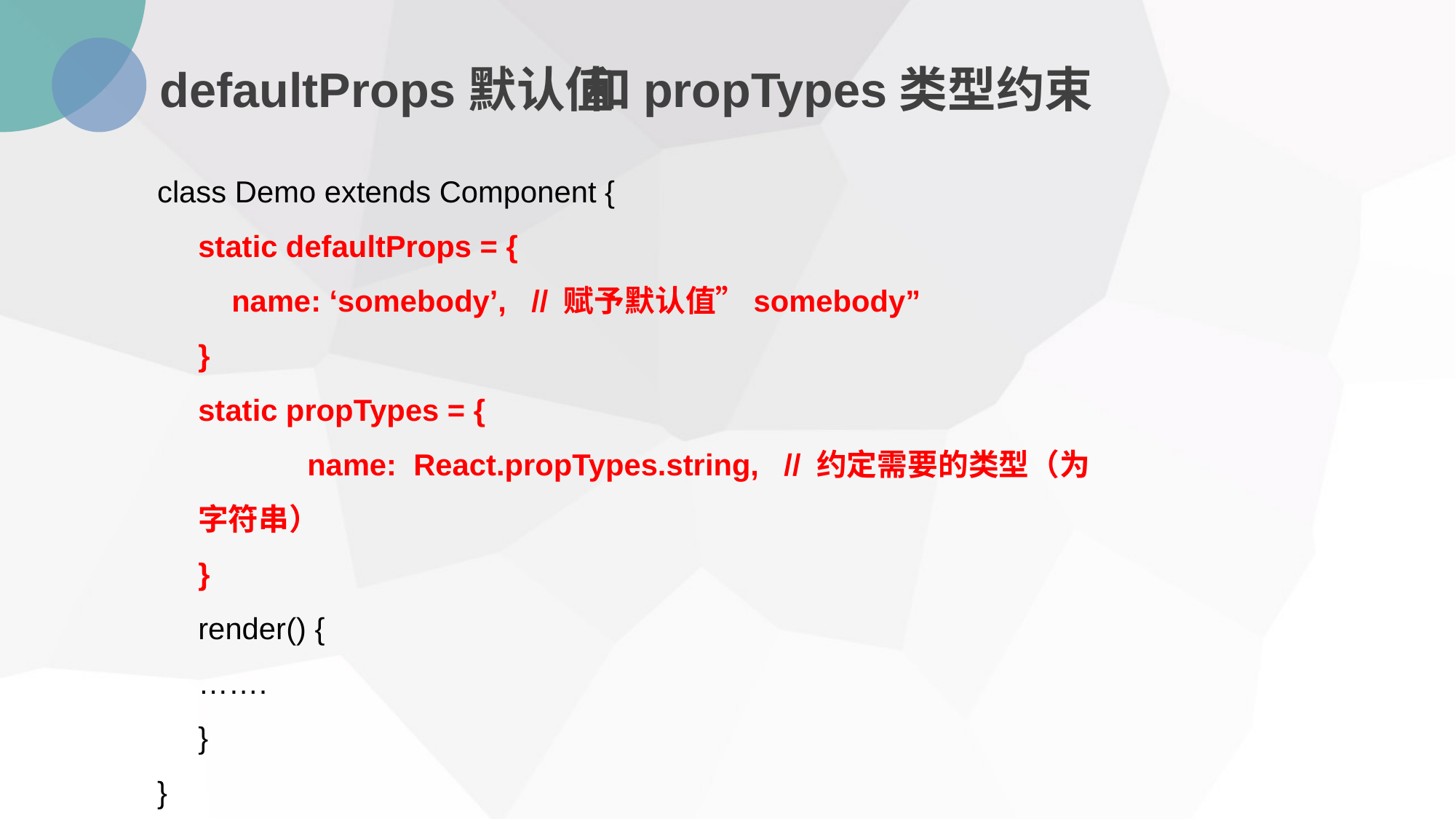

defaultProps默认值
和propTypes类型约束
class Demo extends Component {
	static defaultProps = {
	    name: ‘somebody’,   // 赋予默认值”somebody”
	}
	static propTypes = {
		name:  React.propTypes.string,   // 约定需要的类型（为字符串）
	}
	render() {
	…….
	}
}